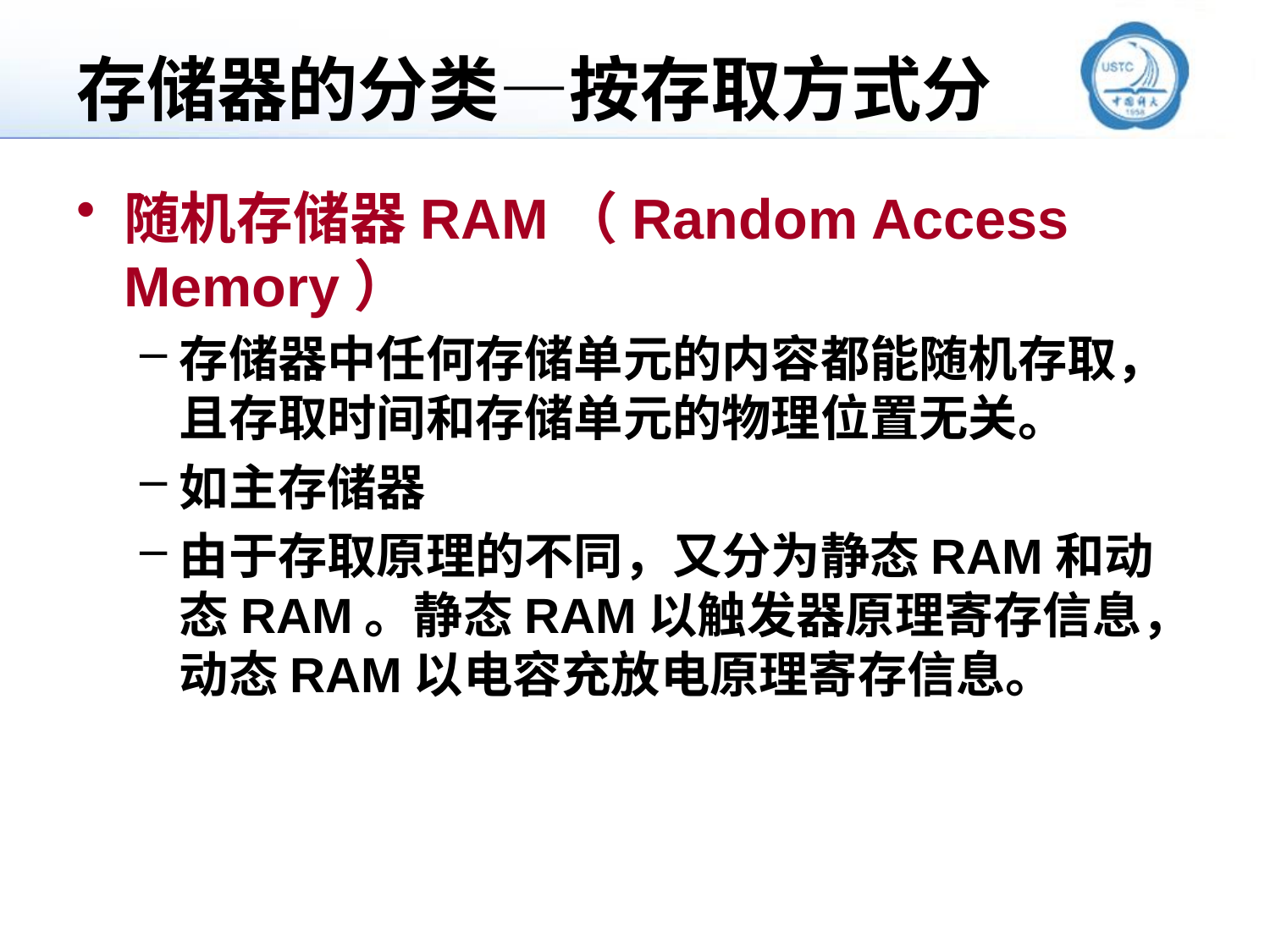

# 存储器的分类—按存取方式分
随机存储器RAM（Random Access Memory）
存储器中任何存储单元的内容都能随机存取，且存取时间和存储单元的物理位置无关。
如主存储器
由于存取原理的不同，又分为静态RAM和动态RAM。静态RAM以触发器原理寄存信息，动态RAM以电容充放电原理寄存信息。